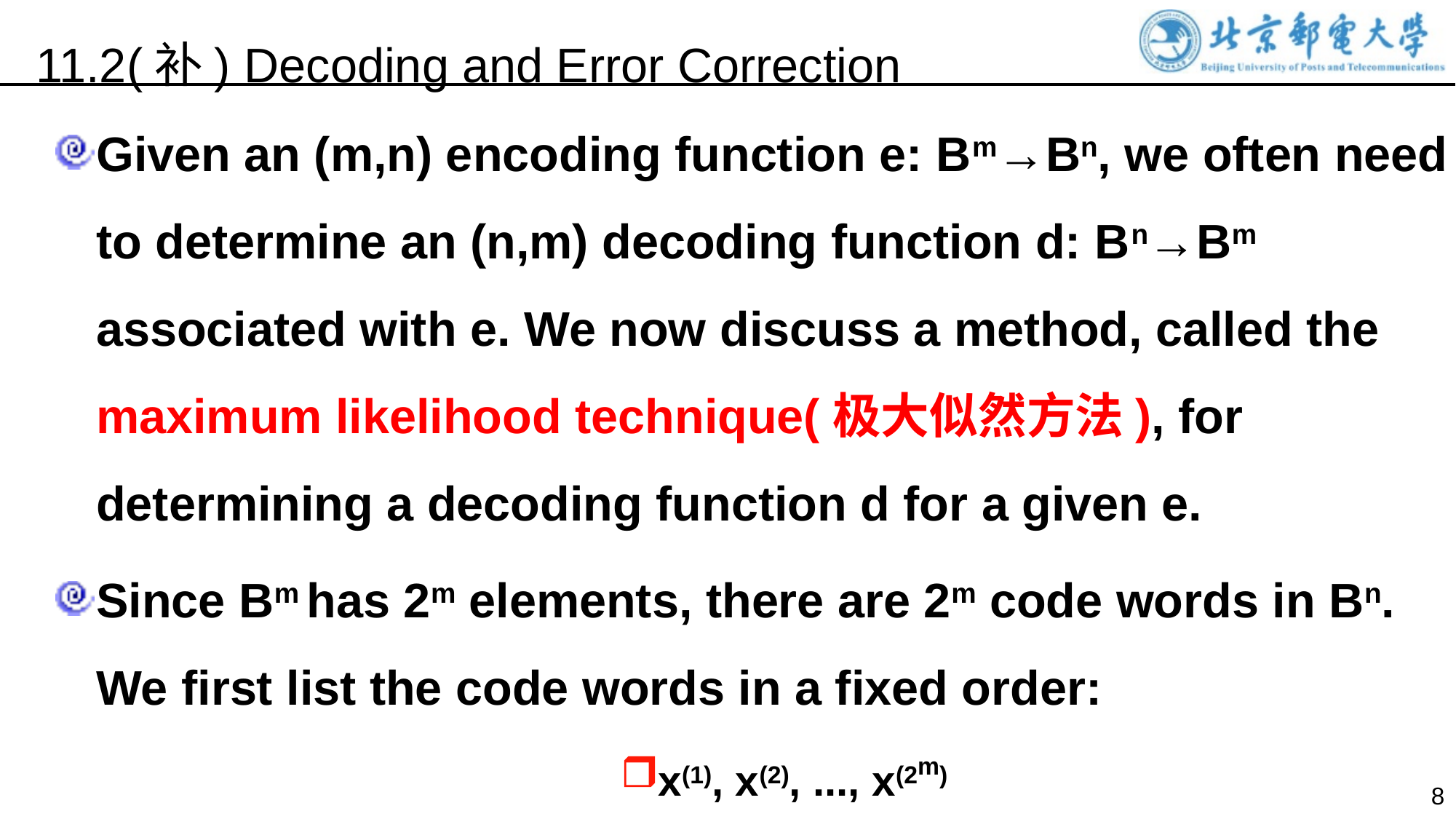

11.2(补) Decoding and Error Correction
Given an (m,n) encoding function e: Bm→Bn, we often need to determine an (n,m) decoding function d: Bn→Bm associated with e. We now discuss a method, called the maximum likelihood technique(极大似然方法), for determining a decoding function d for a given e.
Since Bm has 2m elements, there are 2m code words in Bn. We first list the code words in a fixed order:
x(1), x(2), ..., x(2m)